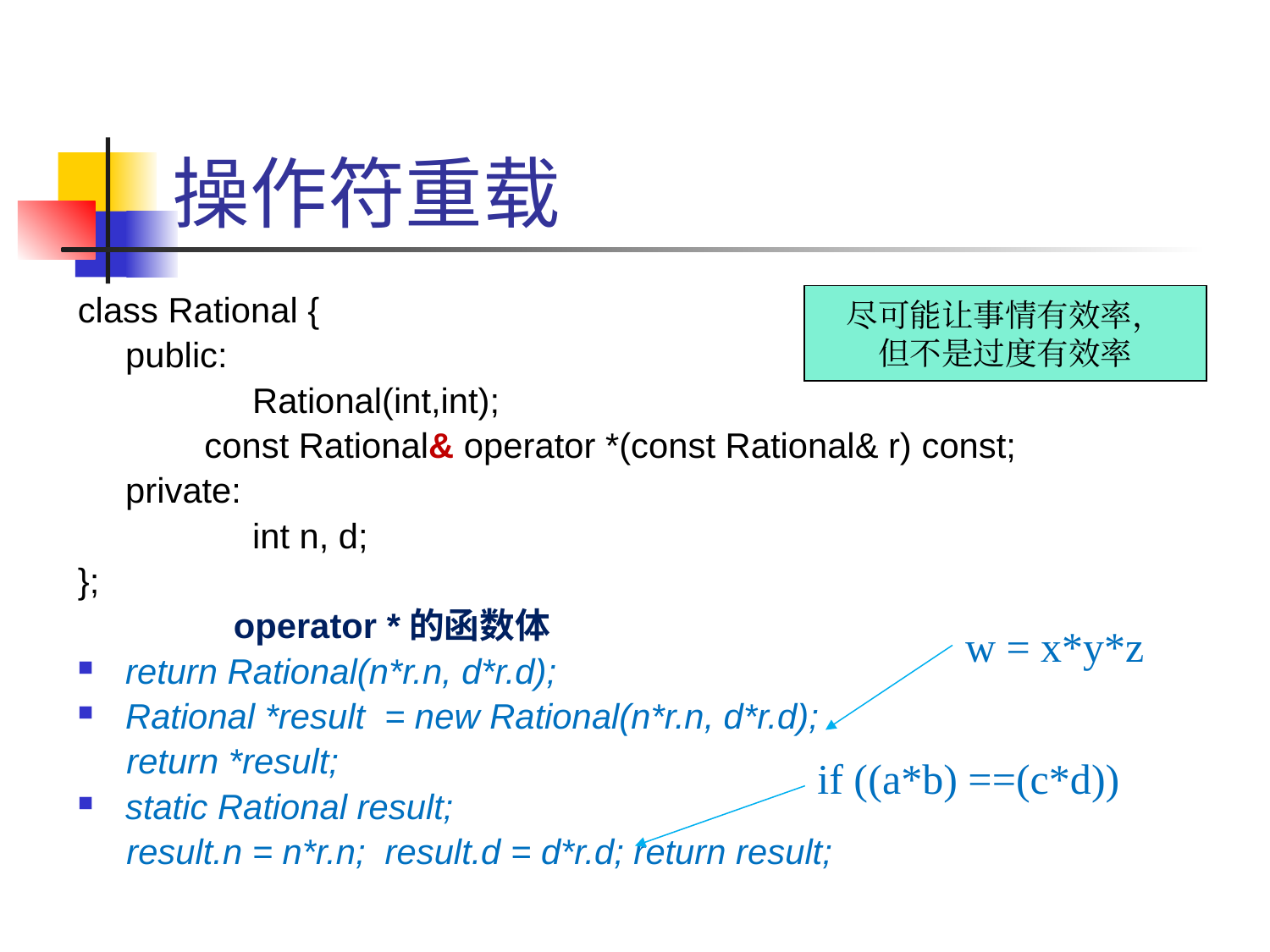

# 操作符重载
尽可能让事情有效率，
但不是过度有效率
class Rational {
	public:
		Rational(int,int);
             const Rational& operator *(const Rational& r) const;
	private:
		int n, d;
};
                operator *的函数体
return Rational(n*r.n, d*r.d);
Rational *result  = new Rational(n*r.n, d*r.d);
     return *result;
static Rational result;
     result.n = n*r.n;  result.d = d*r.d; return result;
w = x*y*z

if ((a*b) ==(c*d))